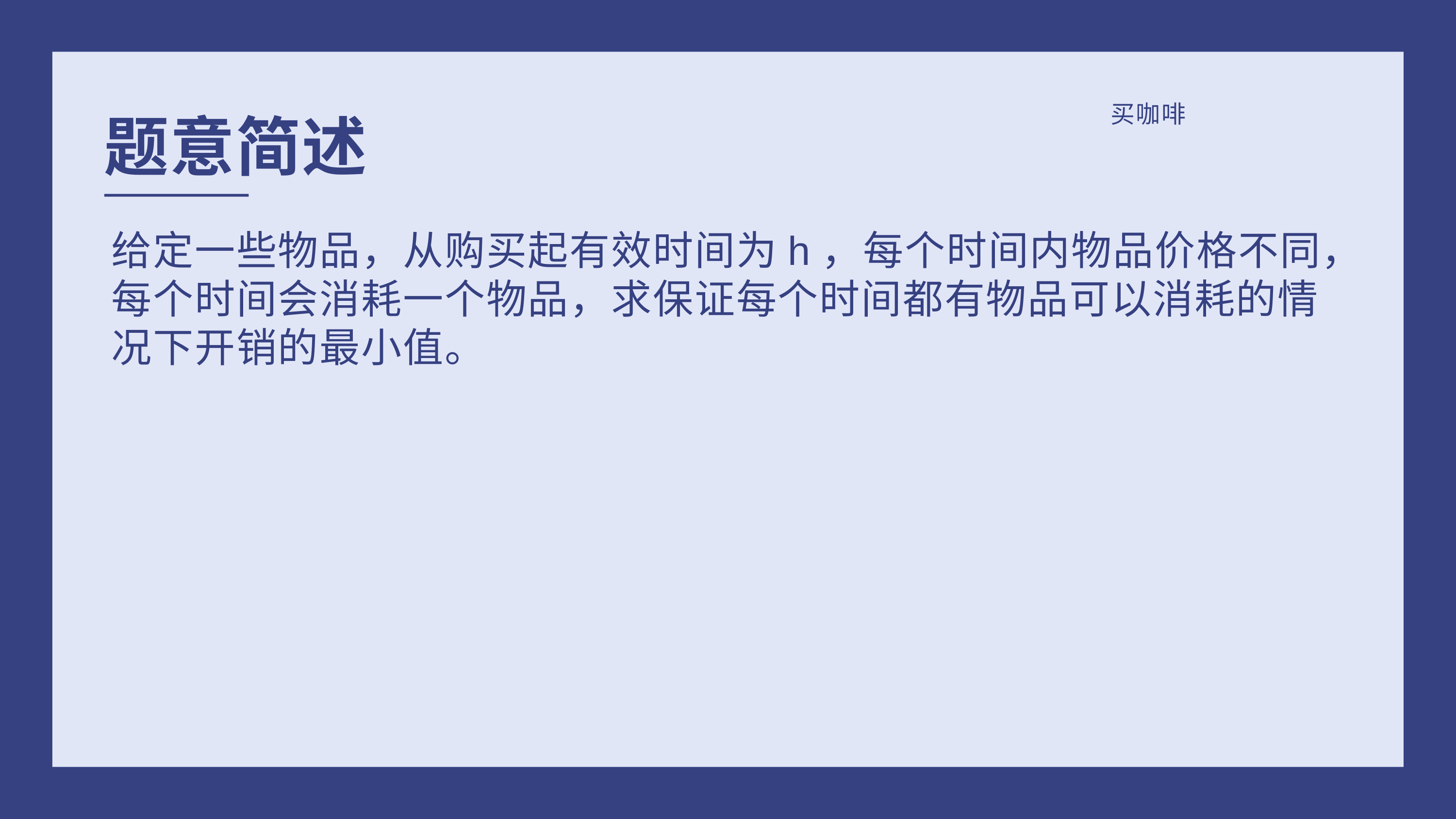

买咖啡

题意简述

给定一些物品，从购买起有效时间为h，每个时间内物品价格不同，每个时间会消耗一个物品，求保证每个时间都有物品可以消耗的情况下开销的最小值。